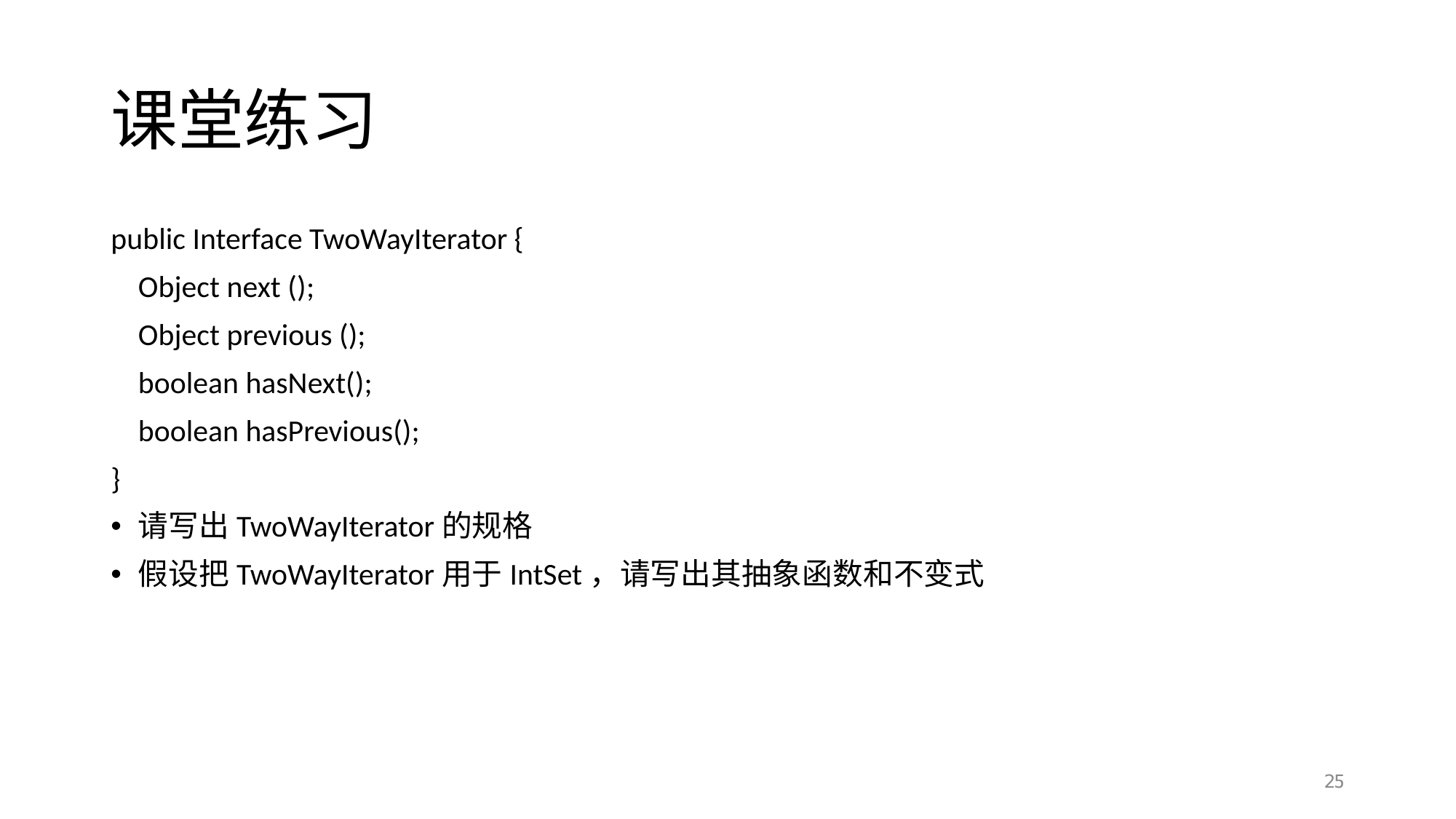

# 课堂练习
public Interface TwoWayIterator {
	Object next ();
	Object previous ();
	boolean hasNext();
	boolean hasPrevious();
}
请写出TwoWayIterator的规格
假设把TwoWayIterator用于IntSet，请写出其抽象函数和不变式
25